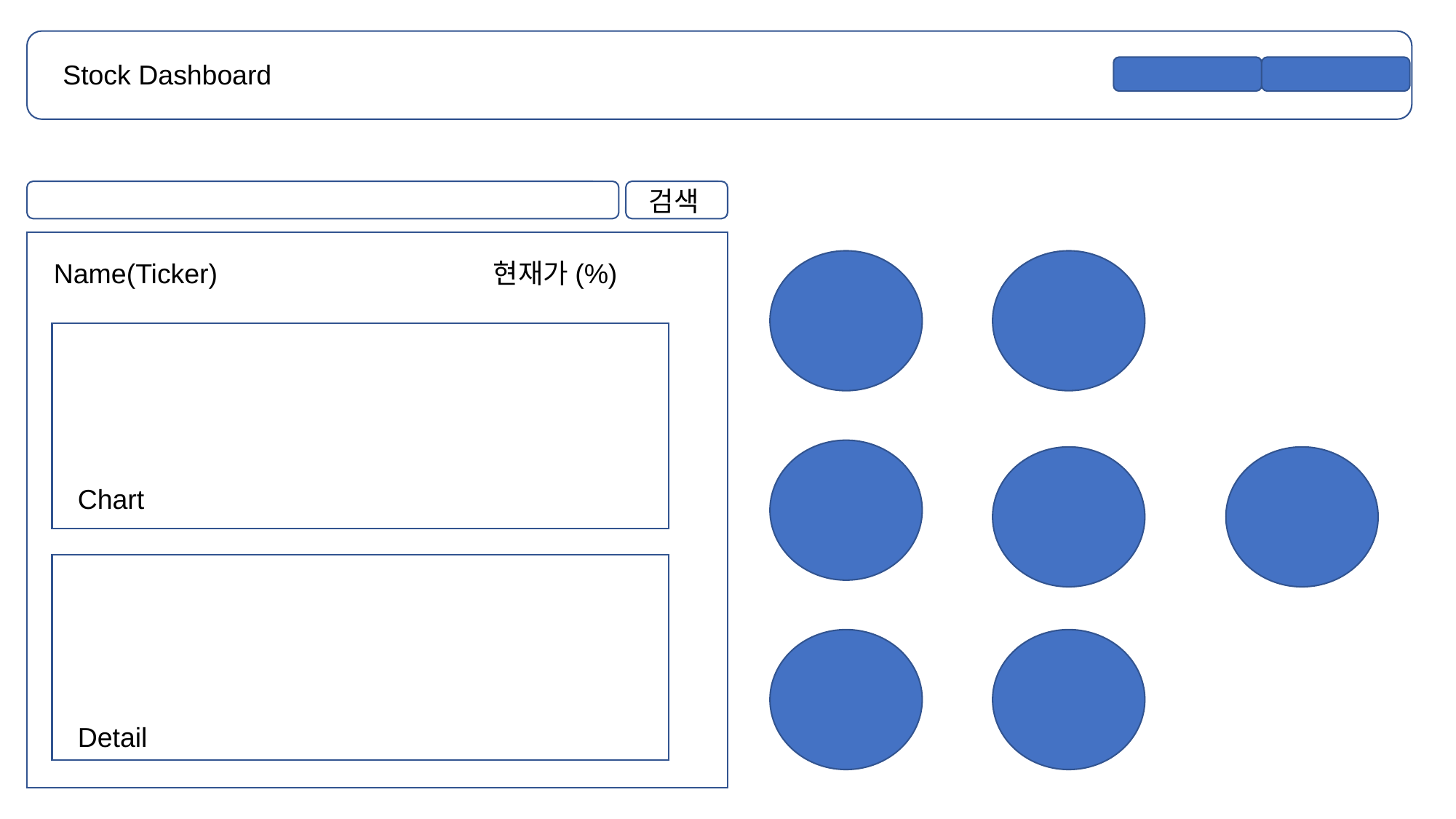

Stock Dashboard

검색

|  |  |  |
| --- | --- | --- |
|  |  |  |
|  |  |  |

Name(Ticker)
현재가(%)

Chart

Detail